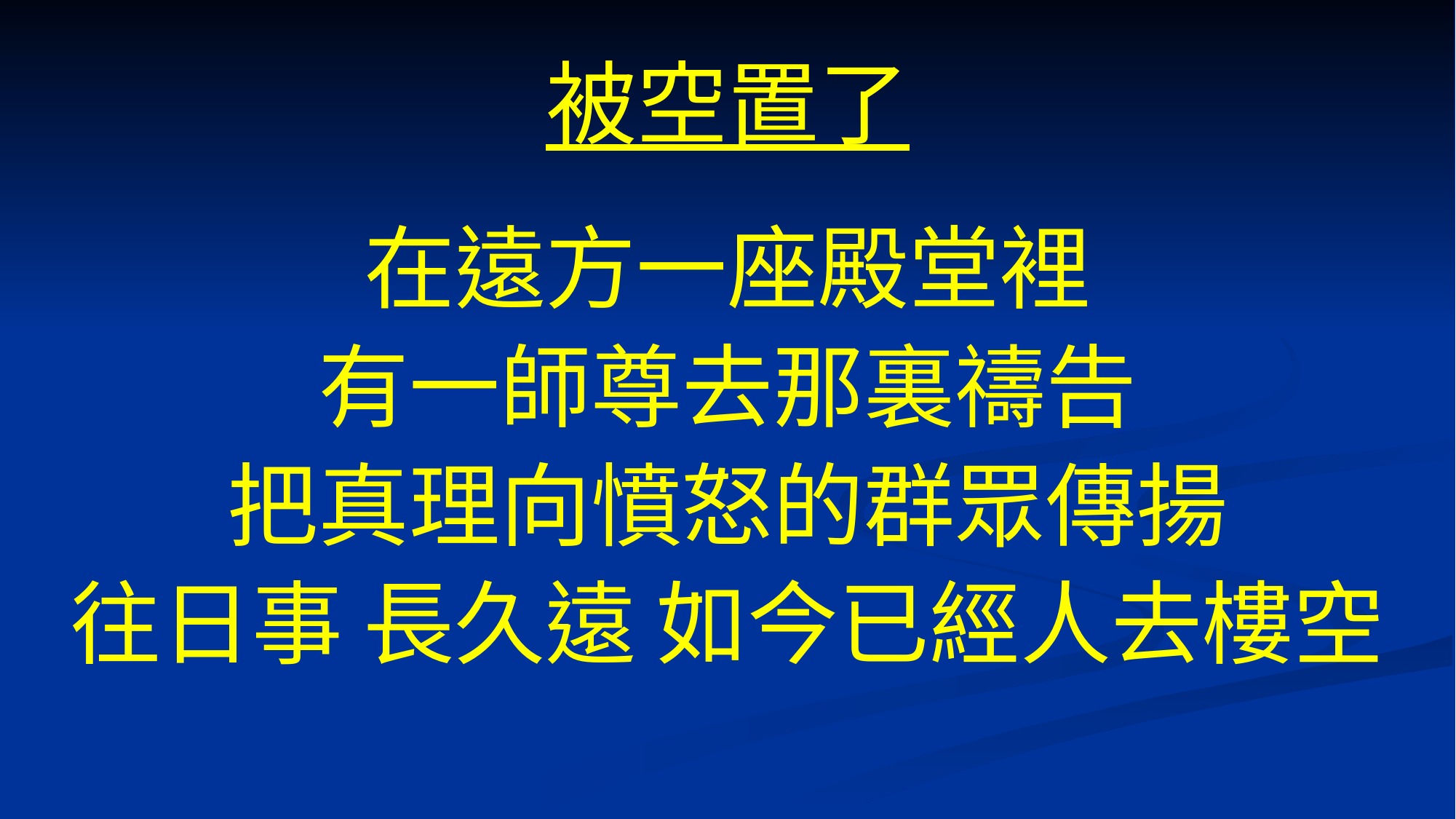

# 被空置了
在遠方一座殿堂裡
有一師尊去那裏禱告
把真理向憤怒的群眾傳揚
往日事 長久遠 如今已經人去樓空